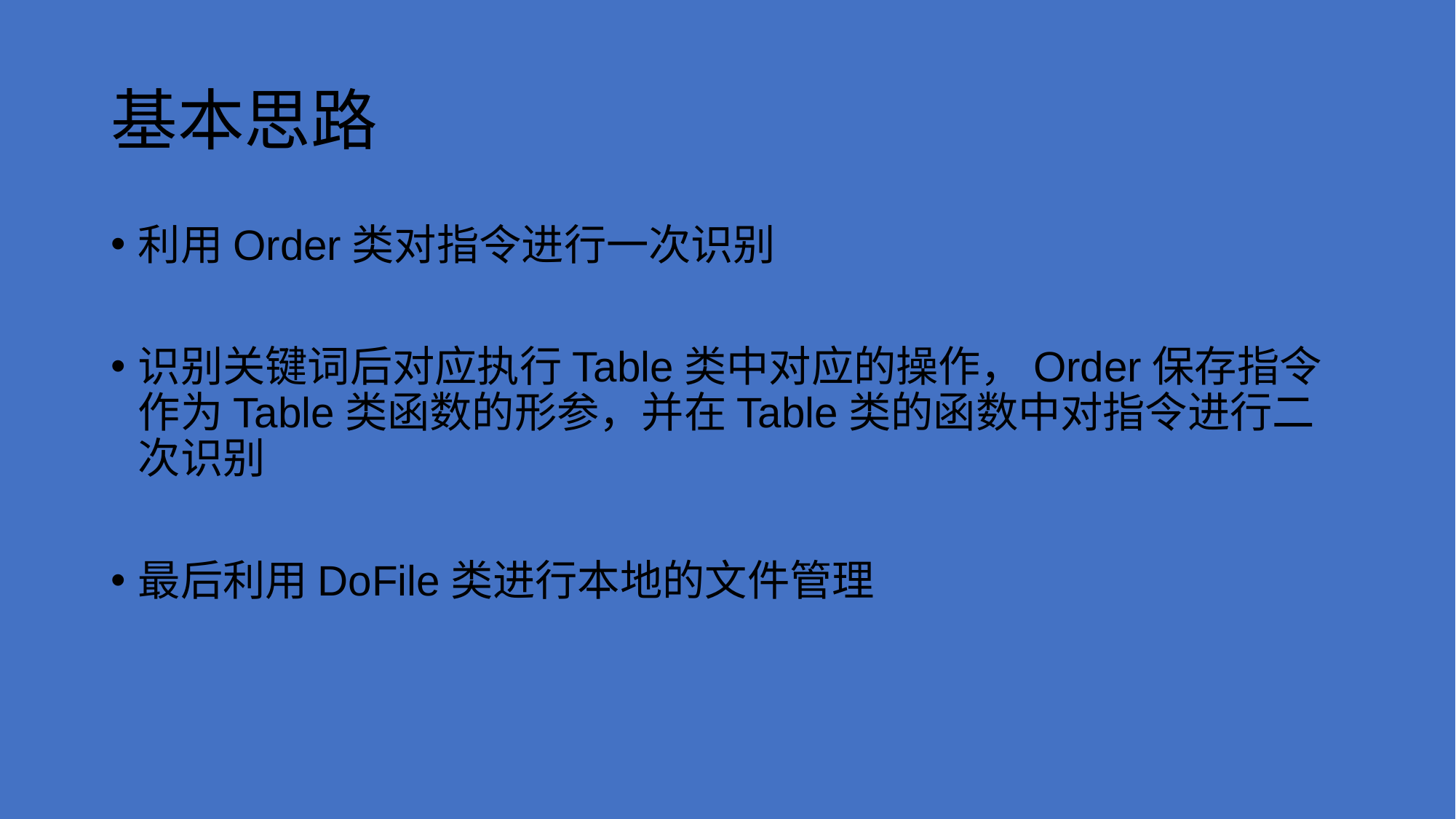

# 基本思路
利用Order类对指令进行一次识别

识别关键词后对应执行Table类中对应的操作，Order保存指令作为Table类函数的形参，并在Table类的函数中对指令进行二次识别

最后利用DoFile类进行本地的文件管理